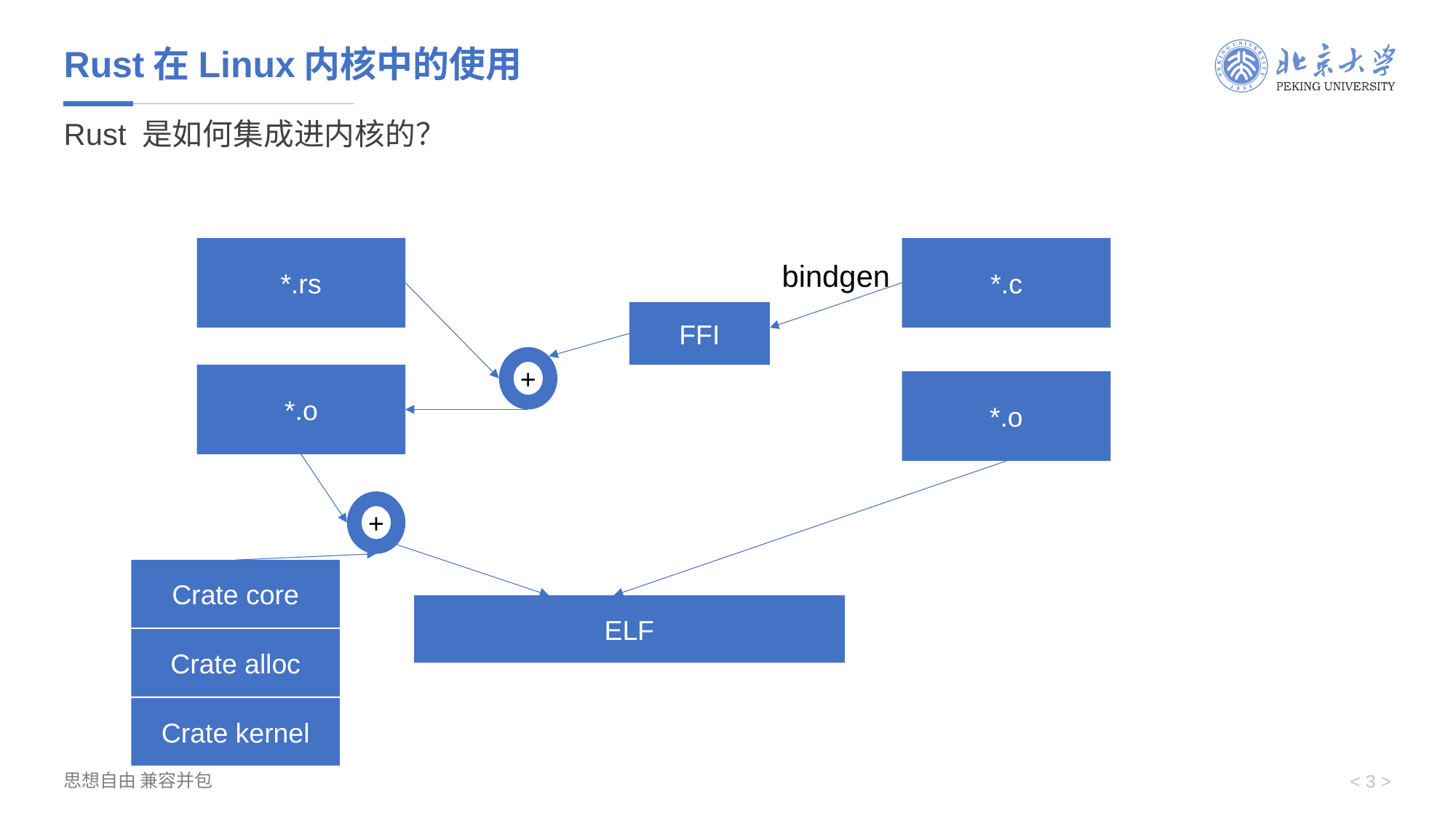

# Rust在Linux内核中的使用
Rust 是如何集成进内核的？
*.rs
*.c
bindgen
FFI
+
*.o
*.o
+
Crate core
ELF
Crate alloc
Crate kernel
< 3 >